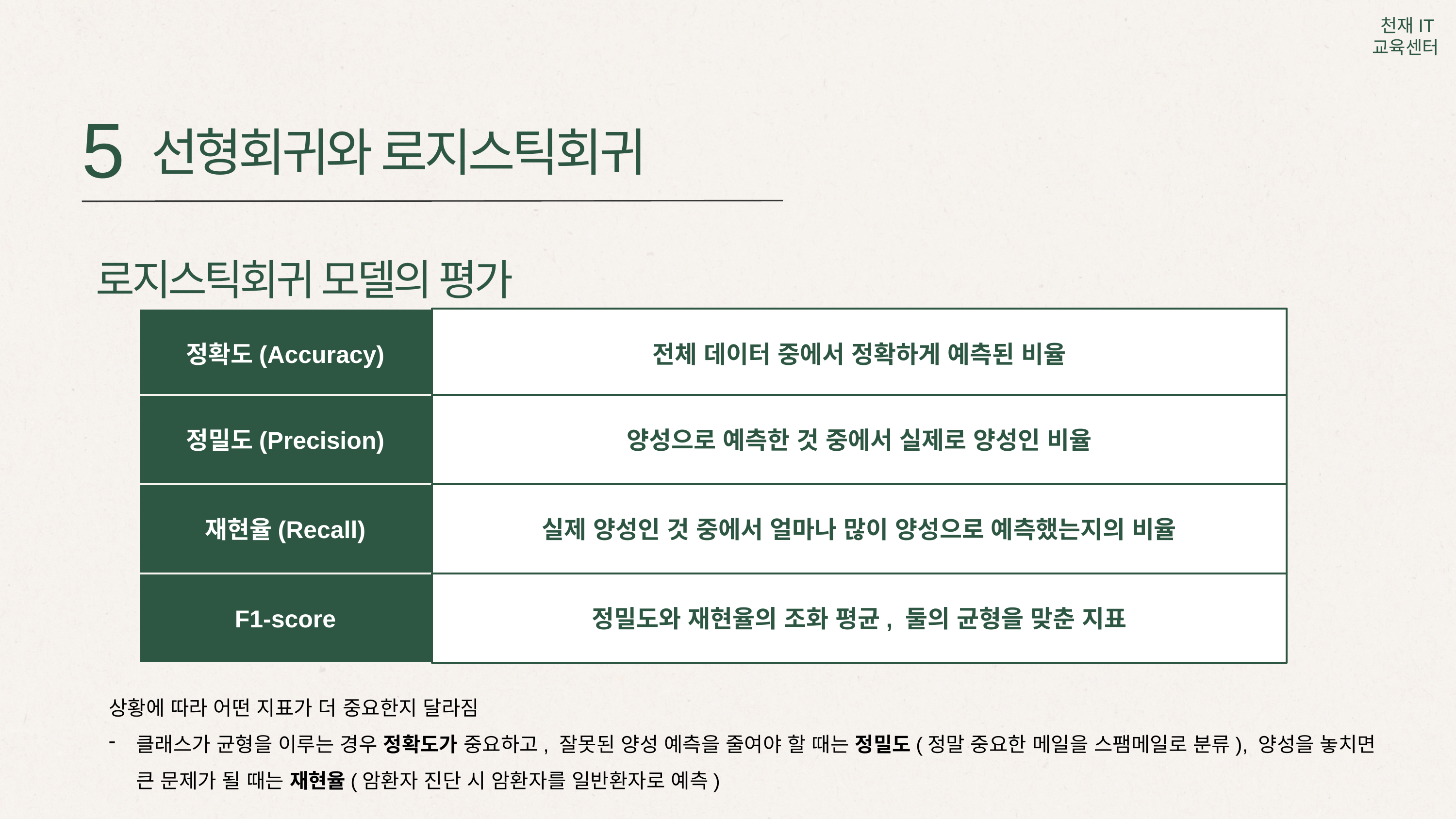

5
선형회귀와 로지스틱회귀

로지스틱회귀 모델의 평가
정확도(Accuracy)
전체 데이터 중에서 정확하게 예측된 비율
정밀도(Precision)
양성으로 예측한 것 중에서 실제로 양성인 비율
재현율(Recall)
실제 양성인 것 중에서 얼마나 많이 양성으로 예측했는지의 비율
F1-score
정밀도와 재현율의 조화 평균, 둘의 균형을 맞춘 지표
상황에 따라 어떤 지표가 더 중요한지 달라짐
클래스가 균형을 이루는 경우 정확도가 중요하고, 잘못된 양성 예측을 줄여야 할 때는 정밀도(정말 중요한 메일을 스팸메일로 분류), 양성을 놓치면 큰 문제가 될 때는 재현율(암환자 진단 시 암환자를 일반환자로 예측)